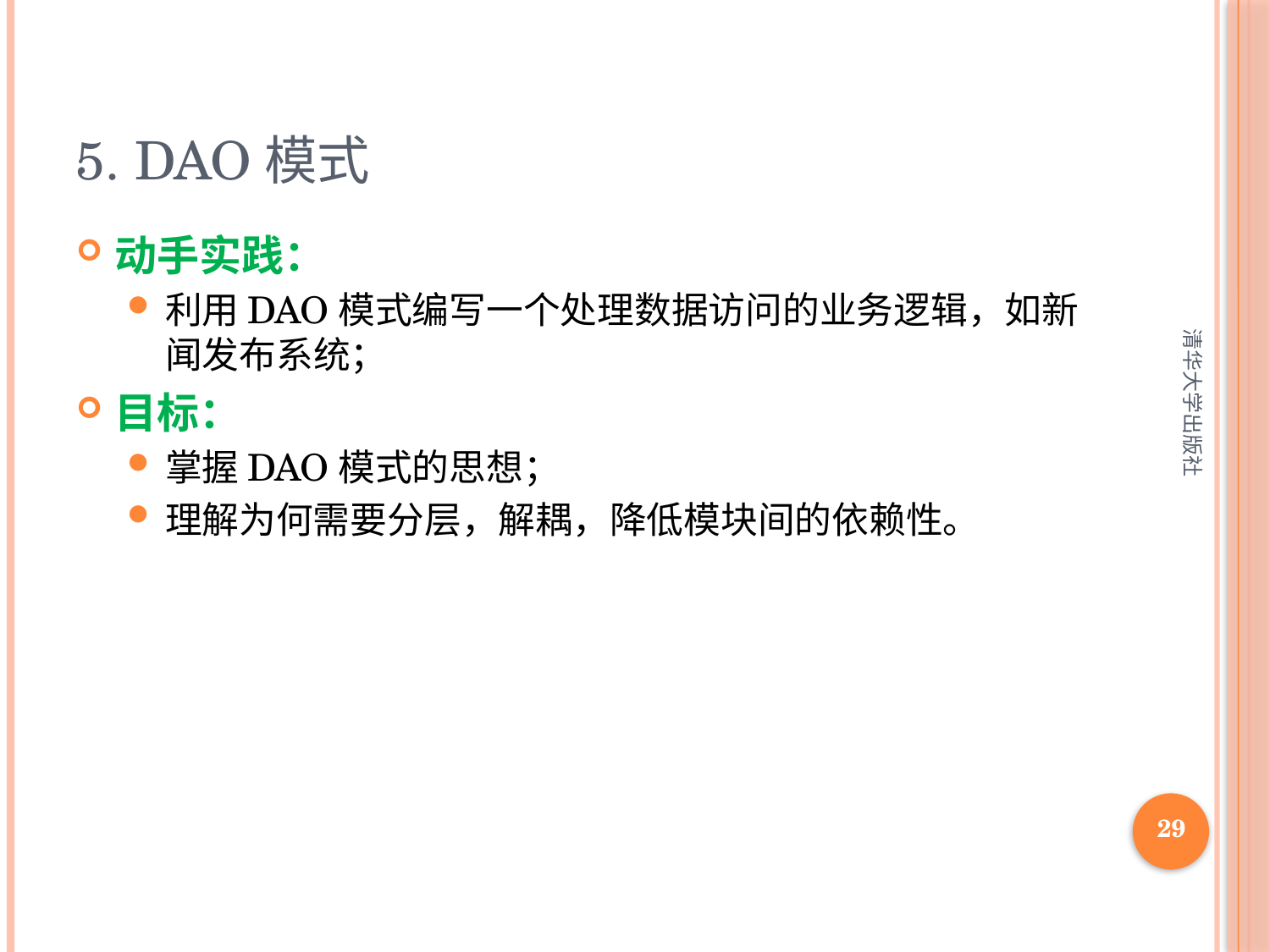

# 5. DAO模式
动手实践：
利用DAO模式编写一个处理数据访问的业务逻辑，如新闻发布系统；
目标：
掌握DAO模式的思想；
理解为何需要分层，解耦，降低模块间的依赖性。
清华大学出版社
29